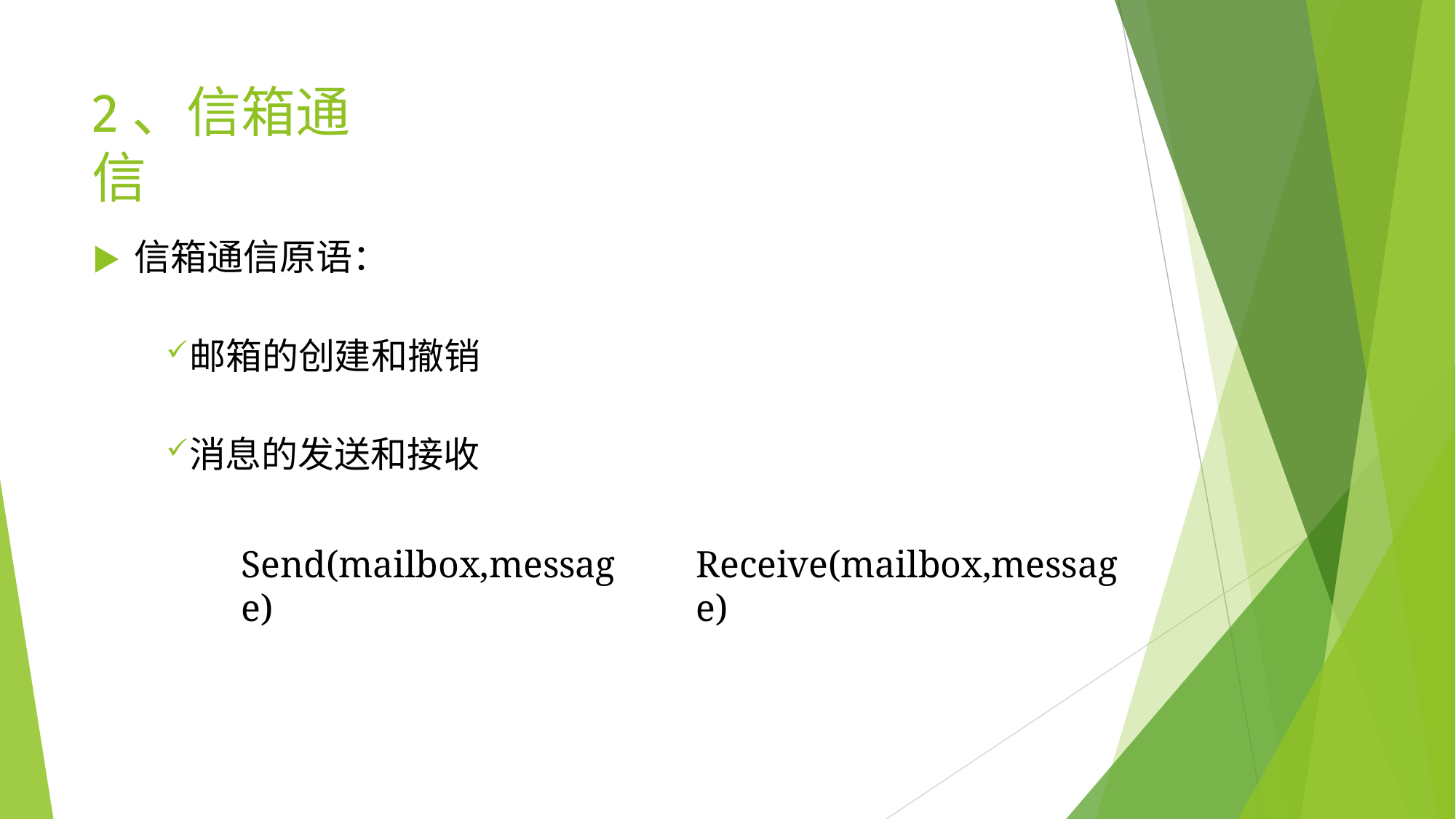

# 2、信箱通信
▶	信箱通信原语：

邮箱的创建和撤销

消息的发送和接收
Send(mailbox,message)
Receive(mailbox,message)